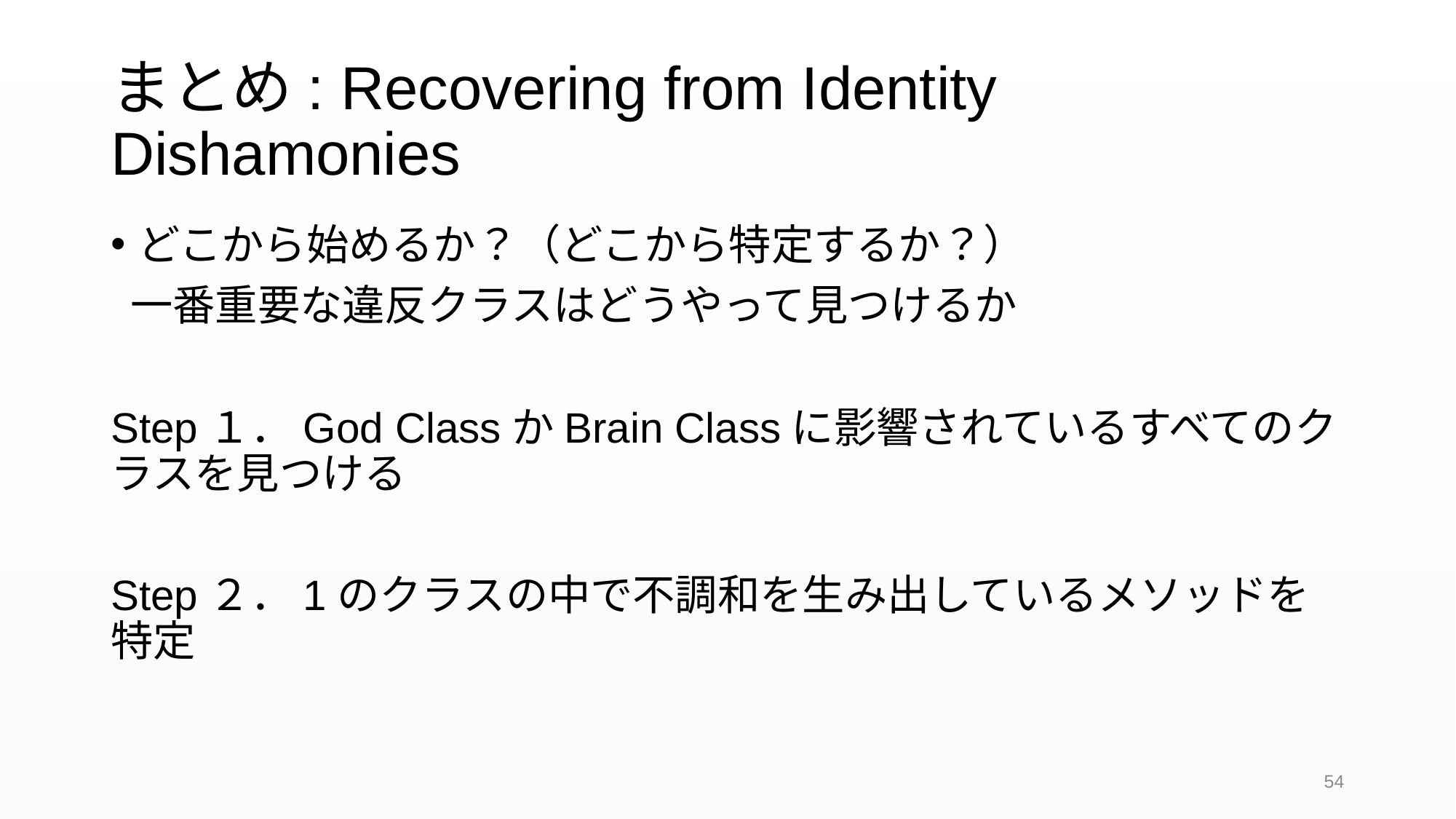

# まとめ: Recovering from Identity Dishamonies
どこから始めるか？（どこから特定するか？）
 一番重要な違反クラスはどうやって見つけるか

Step１．God ClassかBrain Classに影響されているすべてのクラスを見つける

Step２．1のクラスの中で不調和を生み出しているメソッドを特定

54